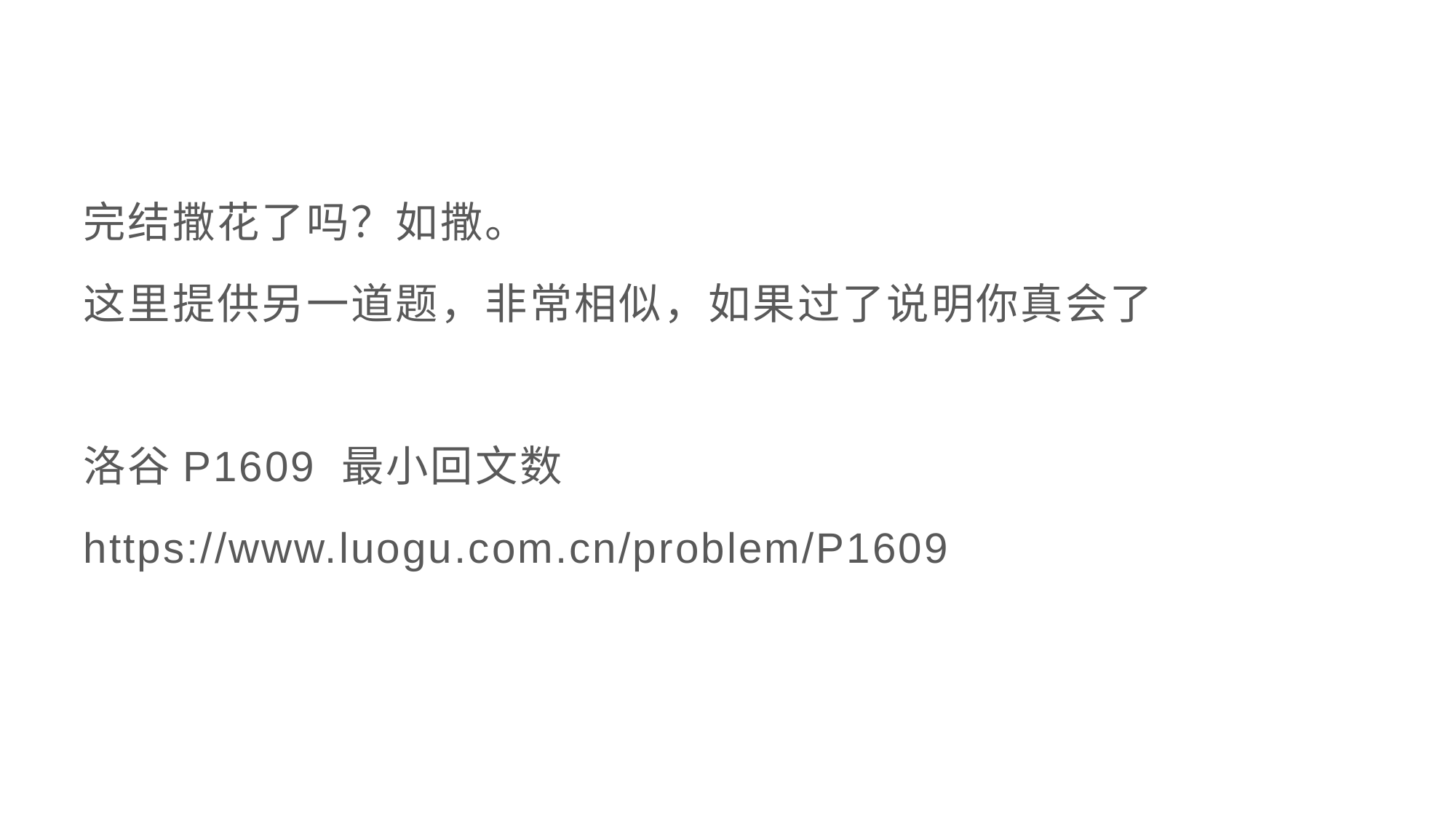

完结撒花了吗？如撒。
这里提供另一道题，非常相似，如果过了说明你真会了

洛谷P1609 最小回文数
https://www.luogu.com.cn/problem/P1609